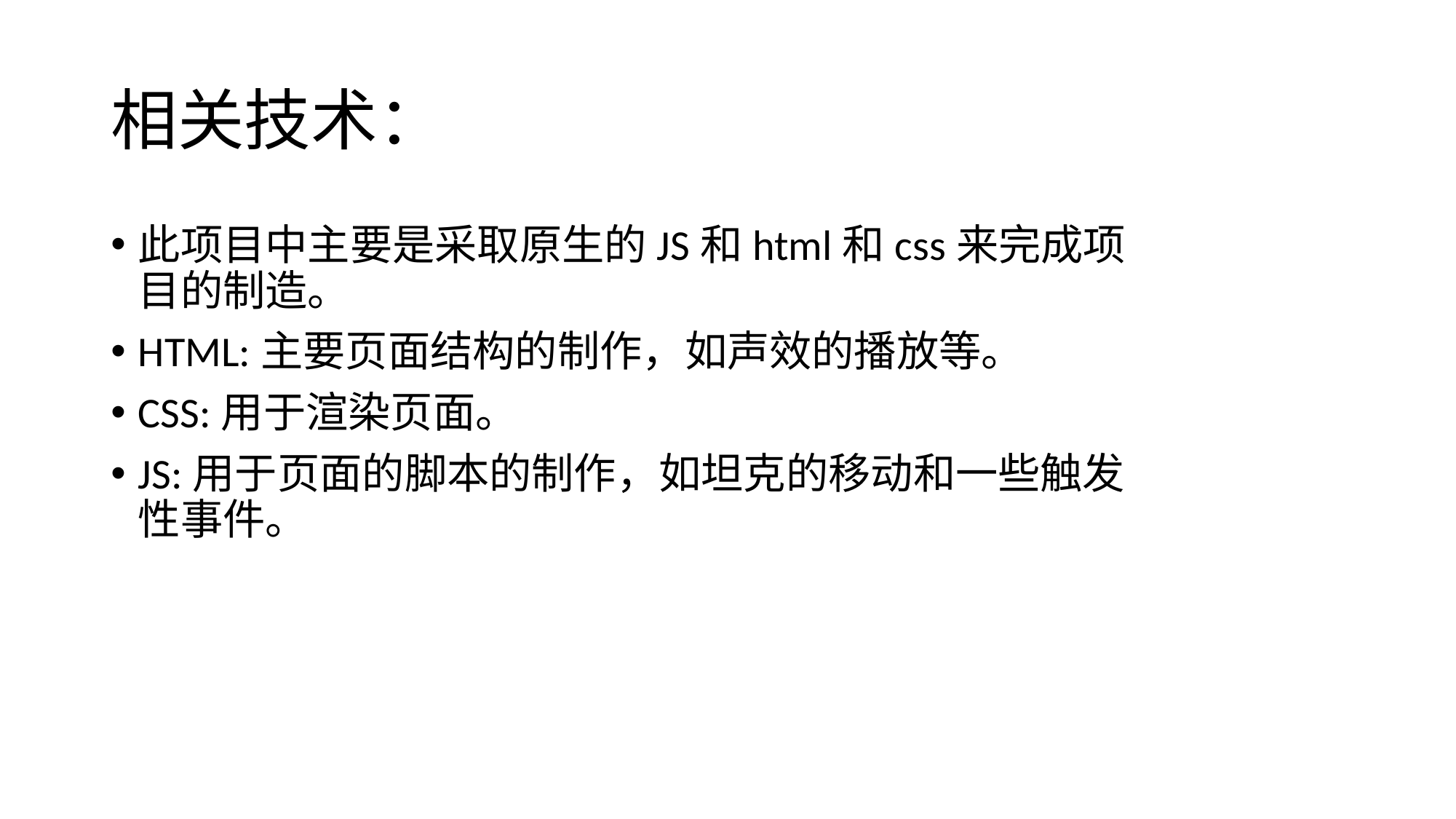

# 相关技术：
此项目中主要是采取原生的JS和html和css来完成项目的制造。
HTML:主要页面结构的制作，如声效的播放等。
CSS:用于渲染页面。
JS:用于页面的脚本的制作，如坦克的移动和一些触发性事件。